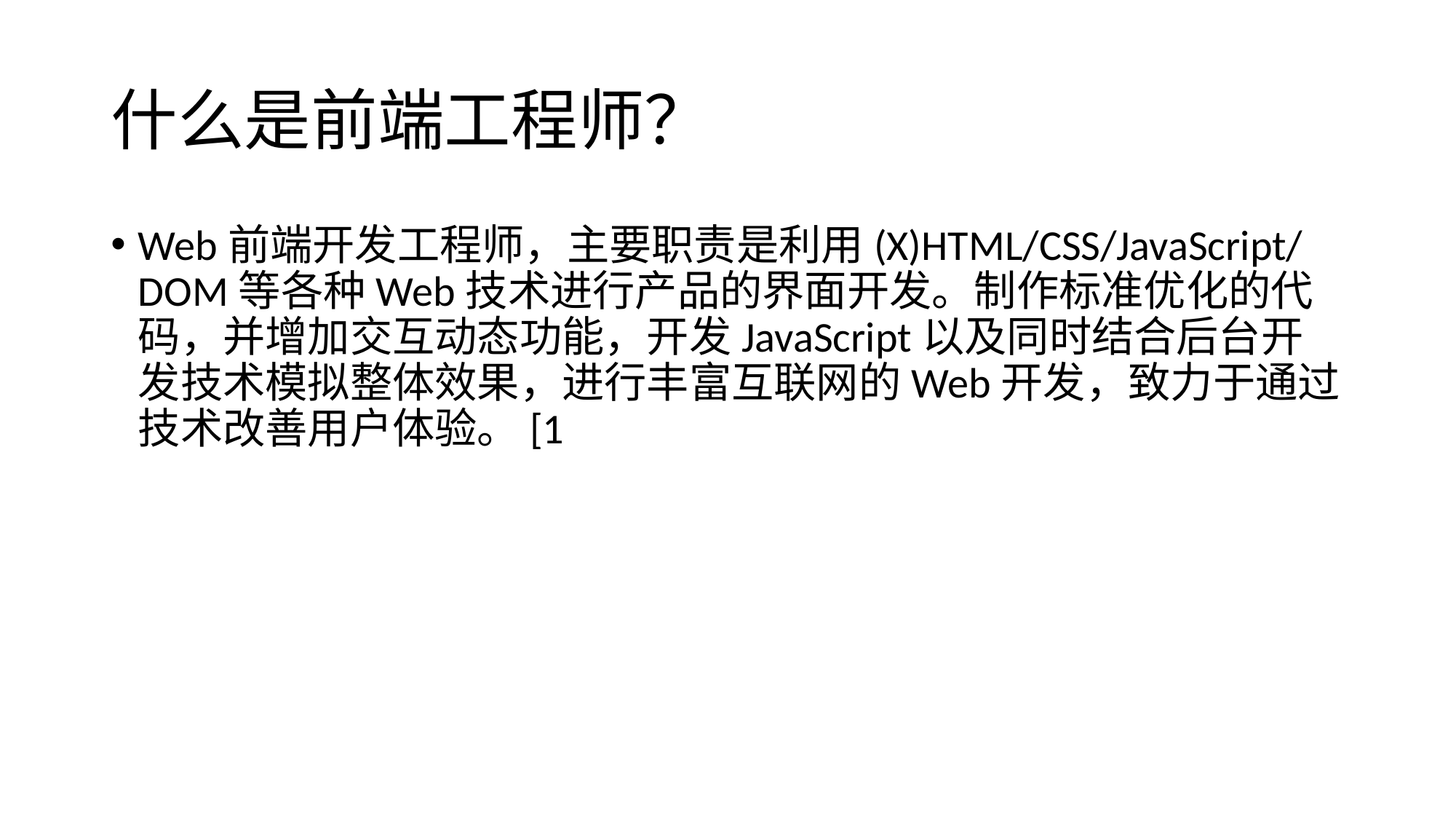

# 什么是前端工程师？
Web前端开发工程师，主要职责是利用(X)HTML/CSS/JavaScript/DOM等各种Web技术进行产品的界面开发。制作标准优化的代码，并增加交互动态功能，开发JavaScript以及同时结合后台开发技术模拟整体效果，进行丰富互联网的Web开发，致力于通过技术改善用户体验。[1